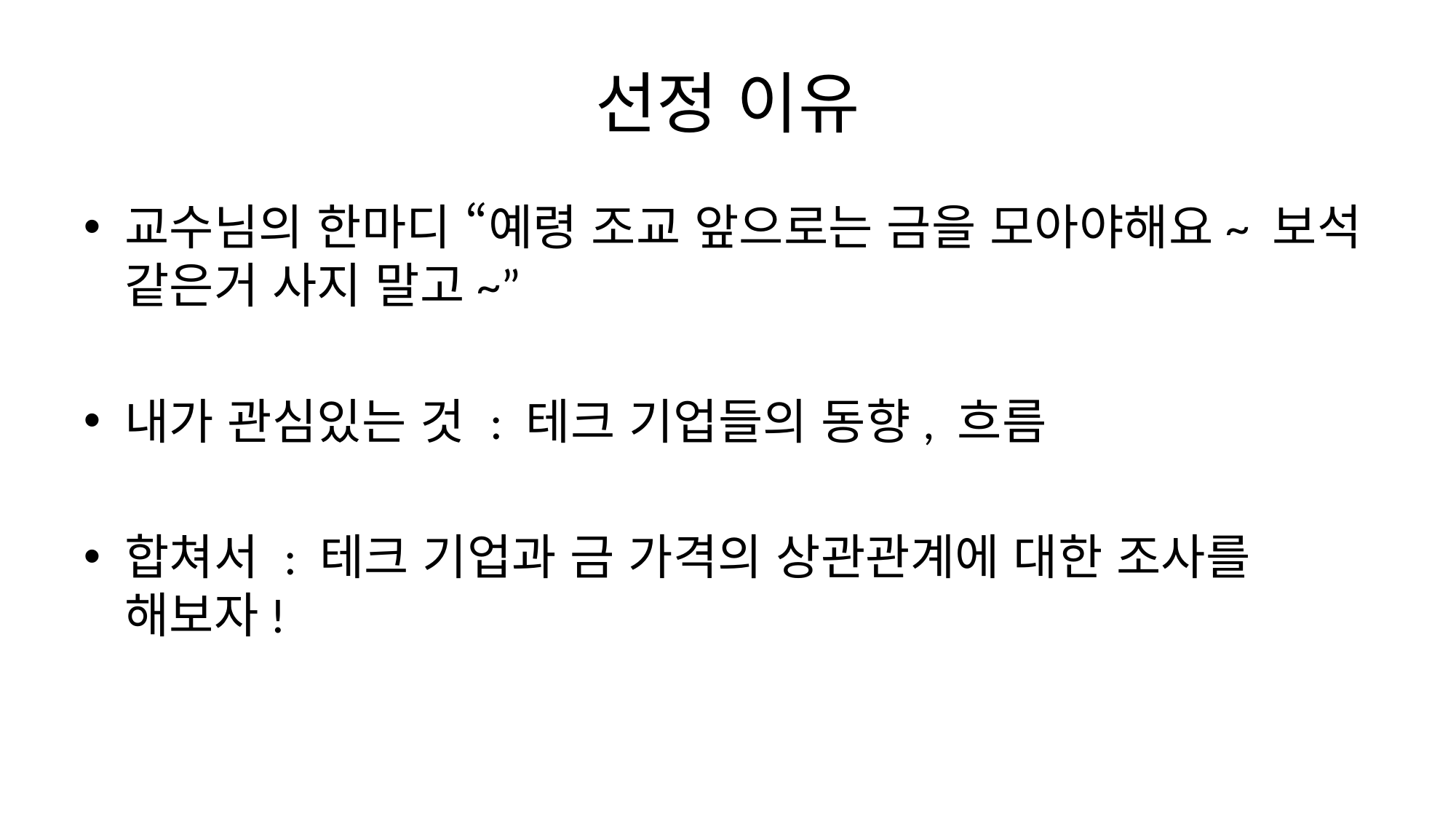

# 선정 이유
교수님의 한마디 “예령 조교 앞으로는 금을 모아야해요~ 보석 같은거 사지 말고~”

내가 관심있는 것 : 테크 기업들의 동향, 흐름

합쳐서 : 테크 기업과 금 가격의 상관관계에 대한 조사를 해보자!